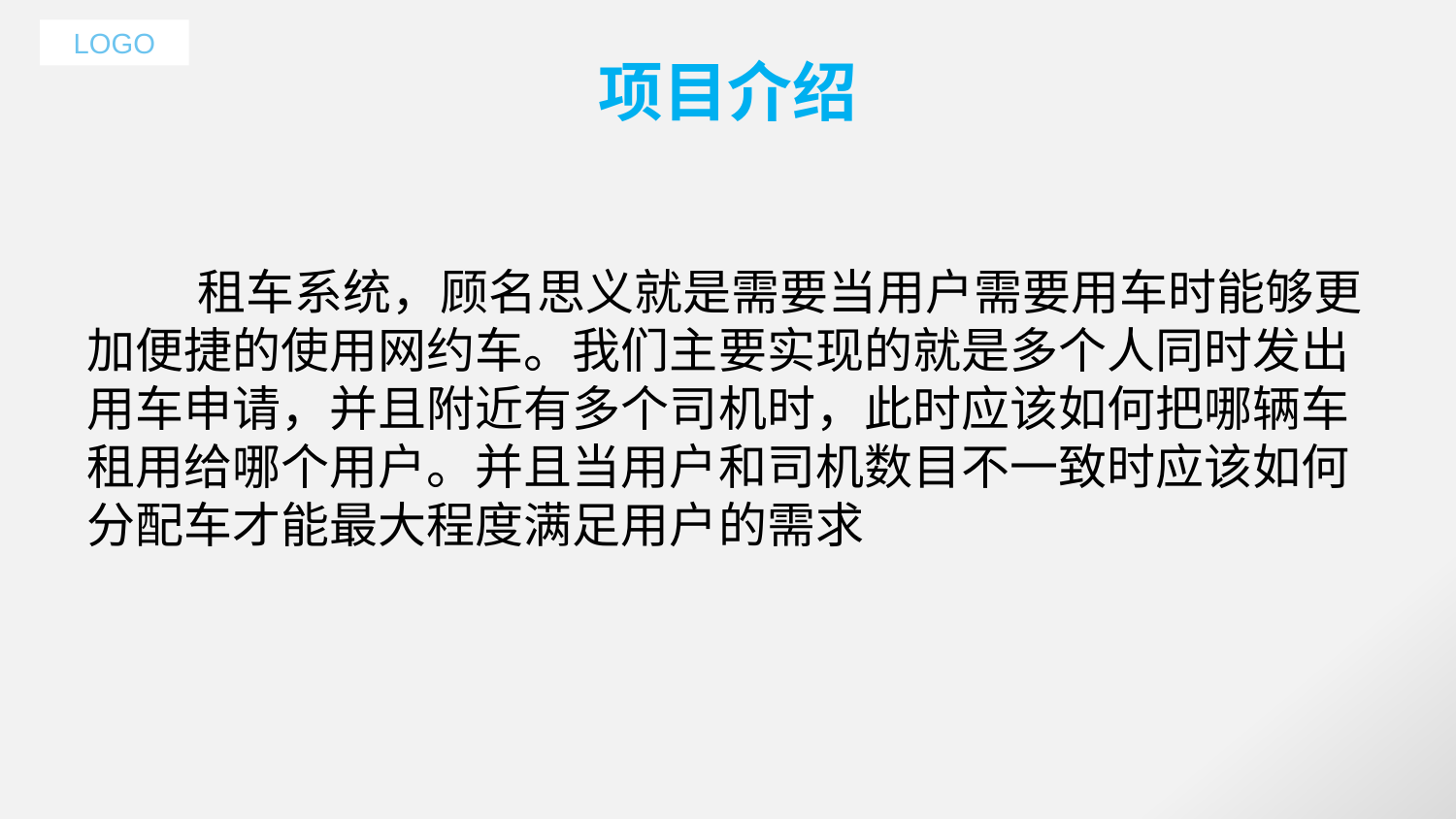

# 项目介绍
         租车系统，顾名思义就是需要当用户需要用车时能够更加便捷的使用网约车。我们主要实现的就是多个人同时发出用车申请，并且附近有多个司机时，此时应该如何把哪辆车租用给哪个用户。并且当用户和司机数目不一致时应该如何分配车才能最大程度满足用户的需求